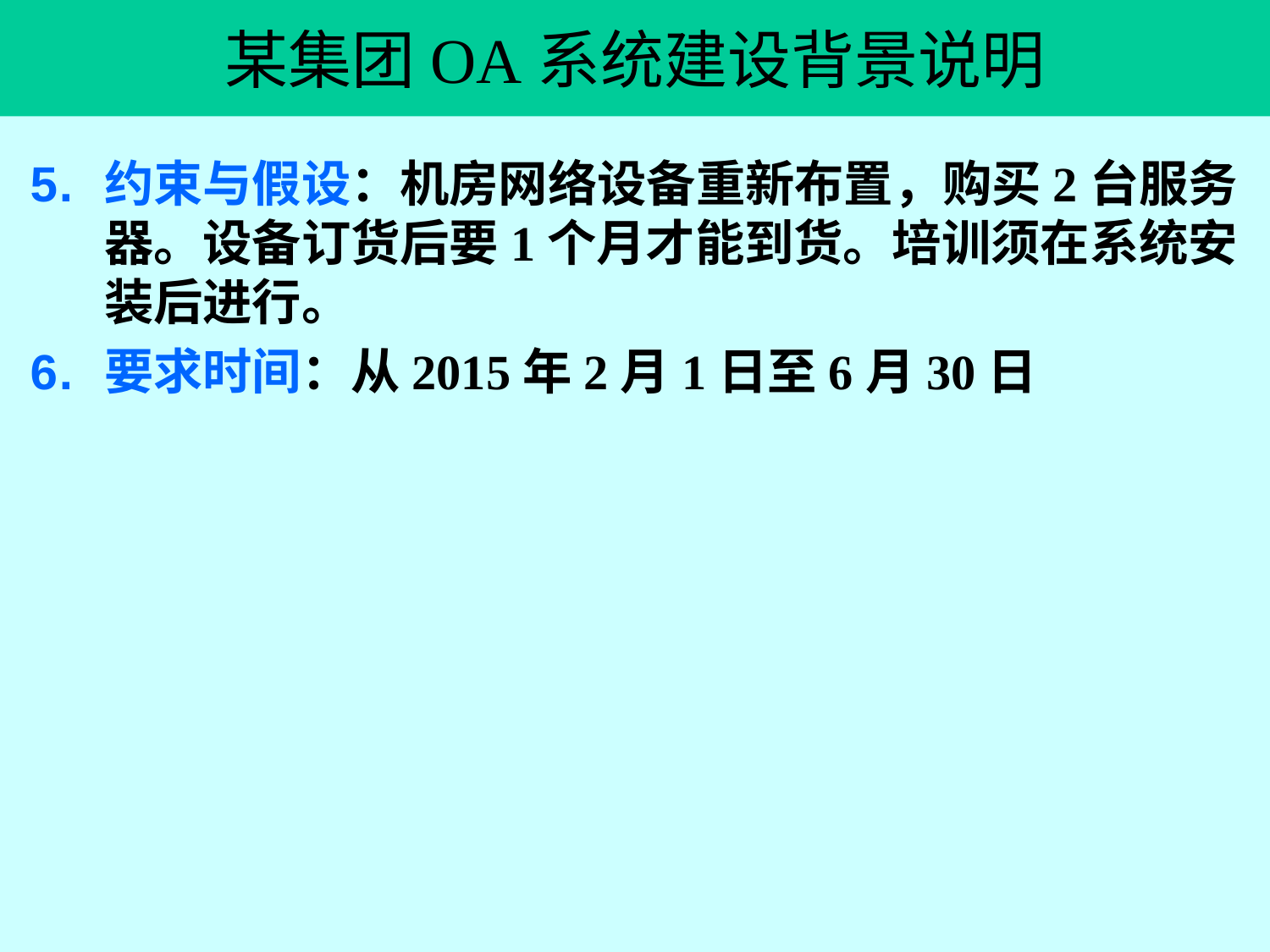

# 某集团OA系统建设背景说明
约束与假设：机房网络设备重新布置，购买2台服务器。设备订货后要1个月才能到货。培训须在系统安装后进行。
要求时间：从2015年2月1日至6月30日